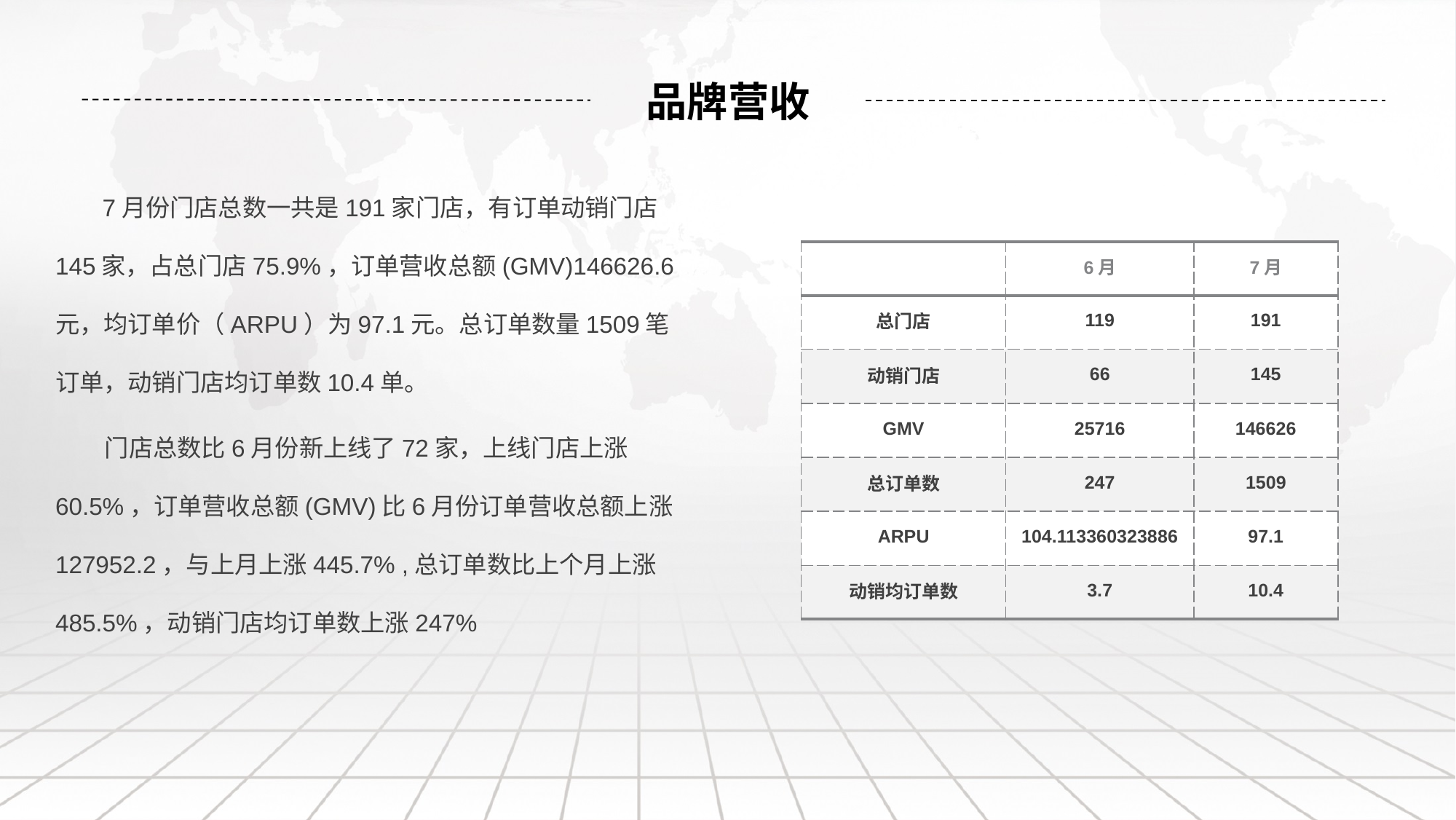

品牌营收
       7月份门店总数一共是191家门店，有订单动销门店145家，占总门店75.9%，订单营收总额(GMV)146626.6元，均订单价（ARPU）为97.1元。总订单数量1509笔订单，动销门店均订单数10.4单。
        门店总数比6月份新上线了72家，上线门店上涨60.5%，订单营收总额(GMV)比6月份订单营收总额上涨127952.2，与上月上涨445.7% ,总订单数比上个月上涨485.5%，动销门店均订单数上涨247%

|  | 6月 | 7月 |
| --- | --- | --- |
| 总门店 | 119 | 191 |
| 动销门店 | 66 | 145 |
| GMV | 25716 | 146626 |
| 总订单数 | 247 | 1509 |
| ARPU | 104.113360323886 | 97.1 |
| 动销均订单数 | 3.7 | 10.4 |